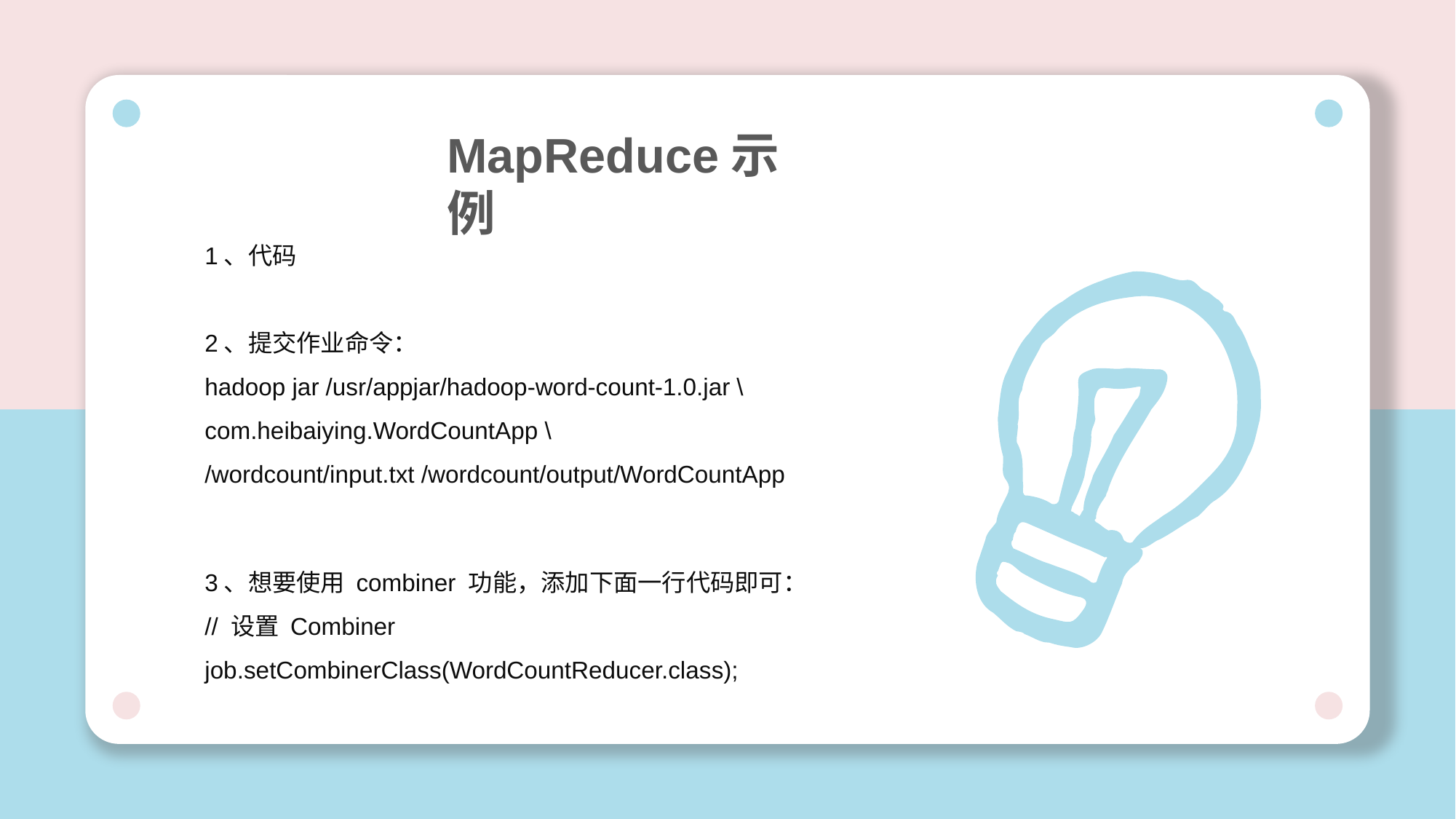

MapReduce示例
1、代码

2、提交作业命令：
hadoop jar /usr/appjar/hadoop-word-count-1.0.jar \
com.heibaiying.WordCountApp \
/wordcount/input.txt /wordcount/output/WordCountApp

3、想要使用 combiner 功能，添加下面一行代码即可：
// 设置 Combiner
job.setCombinerClass(WordCountReducer.class);